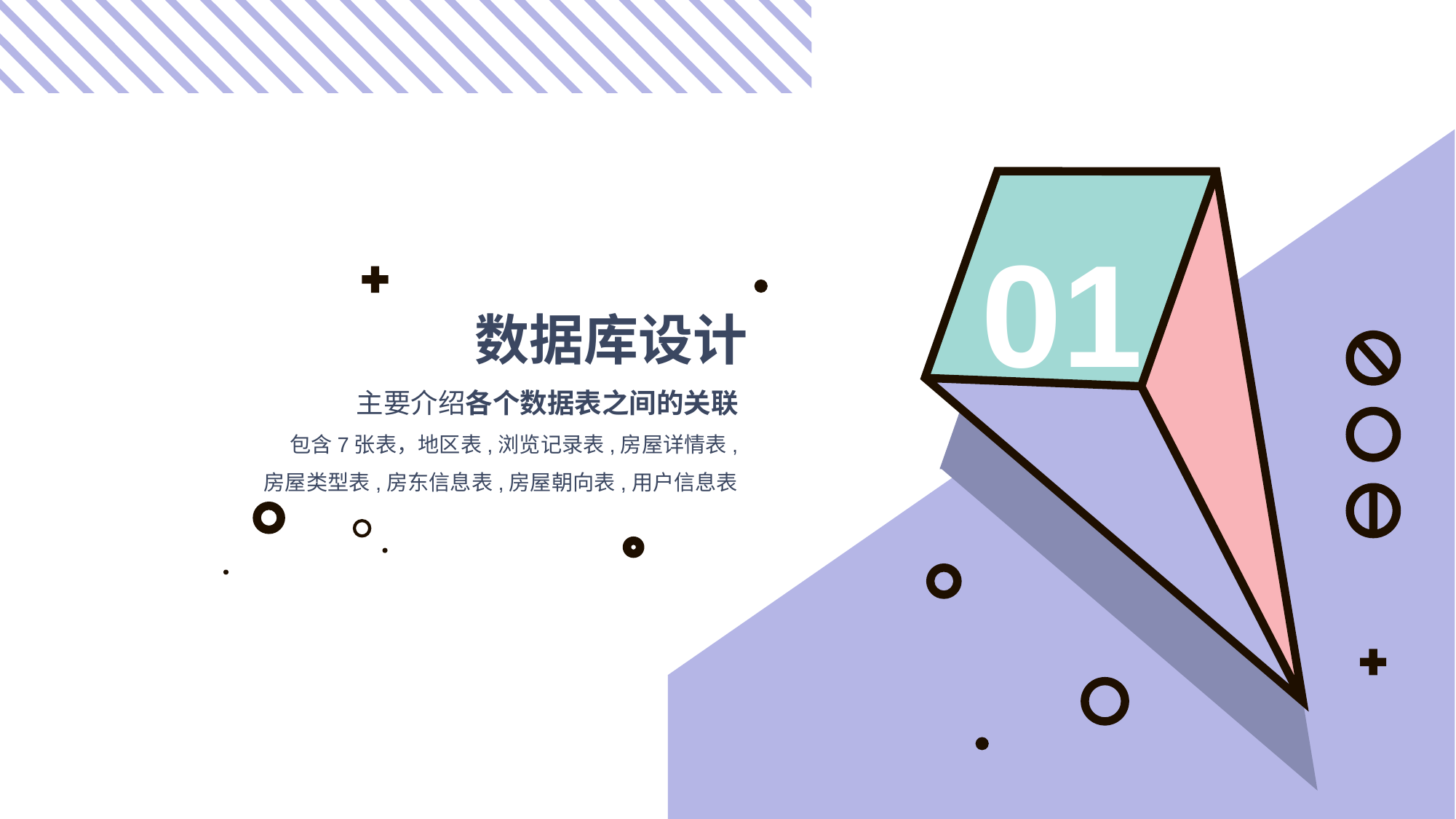

01

数据库设计

主要介绍各个数据表之间的关联
包含7张表，地区表,浏览记录表,房屋详情表,
房屋类型表,房东信息表,房屋朝向表,用户信息表